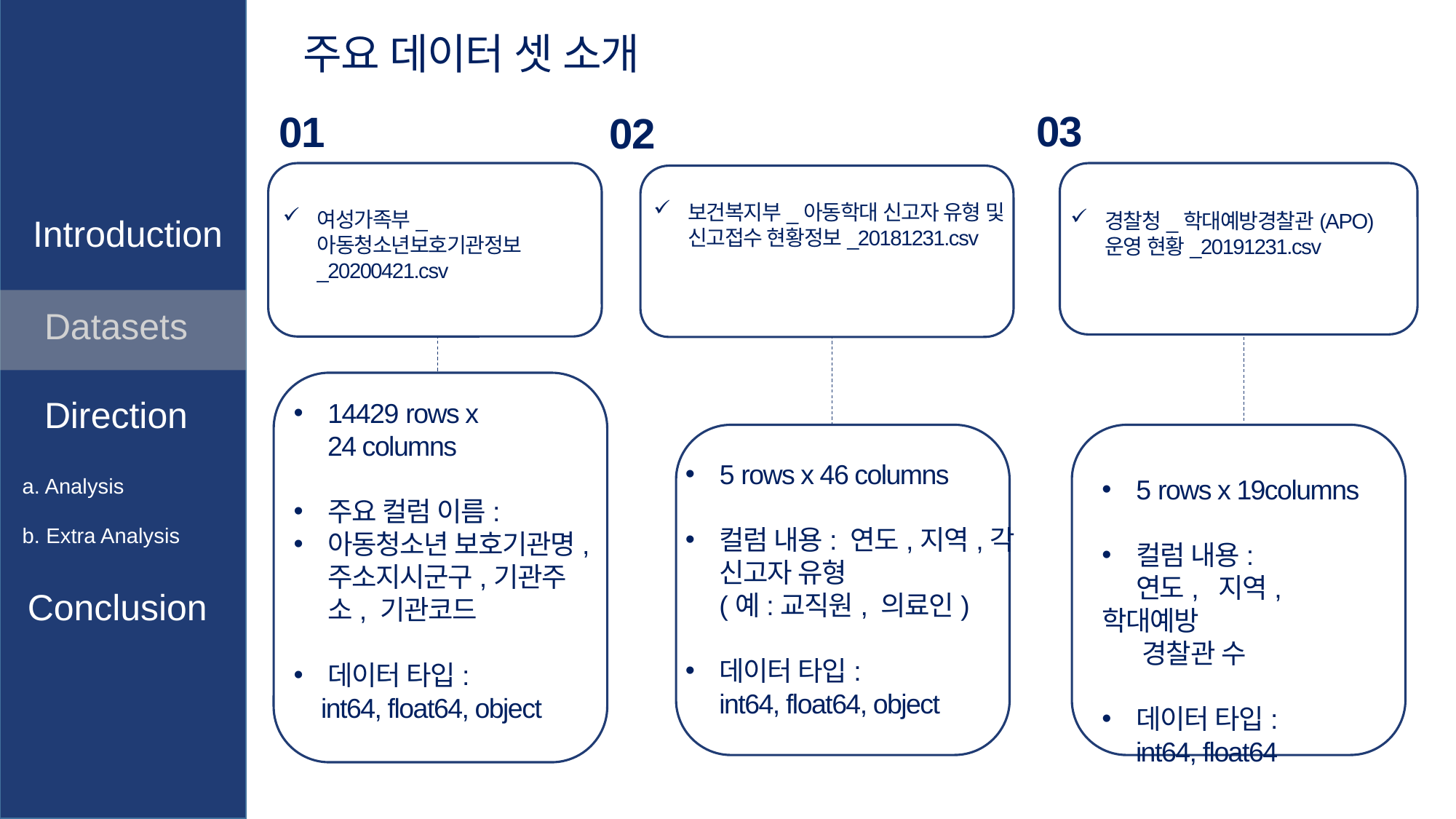

주요 데이터 셋 소개
03
01
02

보건복지부_아동학대 신고자 유형 및 신고접수 현황정보_20181231.csv

여성가족부_아동청소년보호기관정보_20200421.csv
경찰청_학대예방경찰관(APO) 운영 현황_20191231.csv

Introduction

Datasets

Direction
14429 rows x
     24 columns

주요 컬럼 이름:
아동청소년 보호기관명, 주소지시군구,기관주소, 기관코드

데이터 타입:
    int64, float64, object

5 rows x 46 columns

컬럼 내용: 연도,지역,각 신고자 유형
     (예:교직원, 의료인)

데이터 타입:
     int64, float64, object

a. Analysis
5 rows x 19columns

컬럼 내용:
    연도,  지역, 학대예방
     경찰관 수

데이터 타입:
     int64, float64

b. Extra Analysis
Conclusion